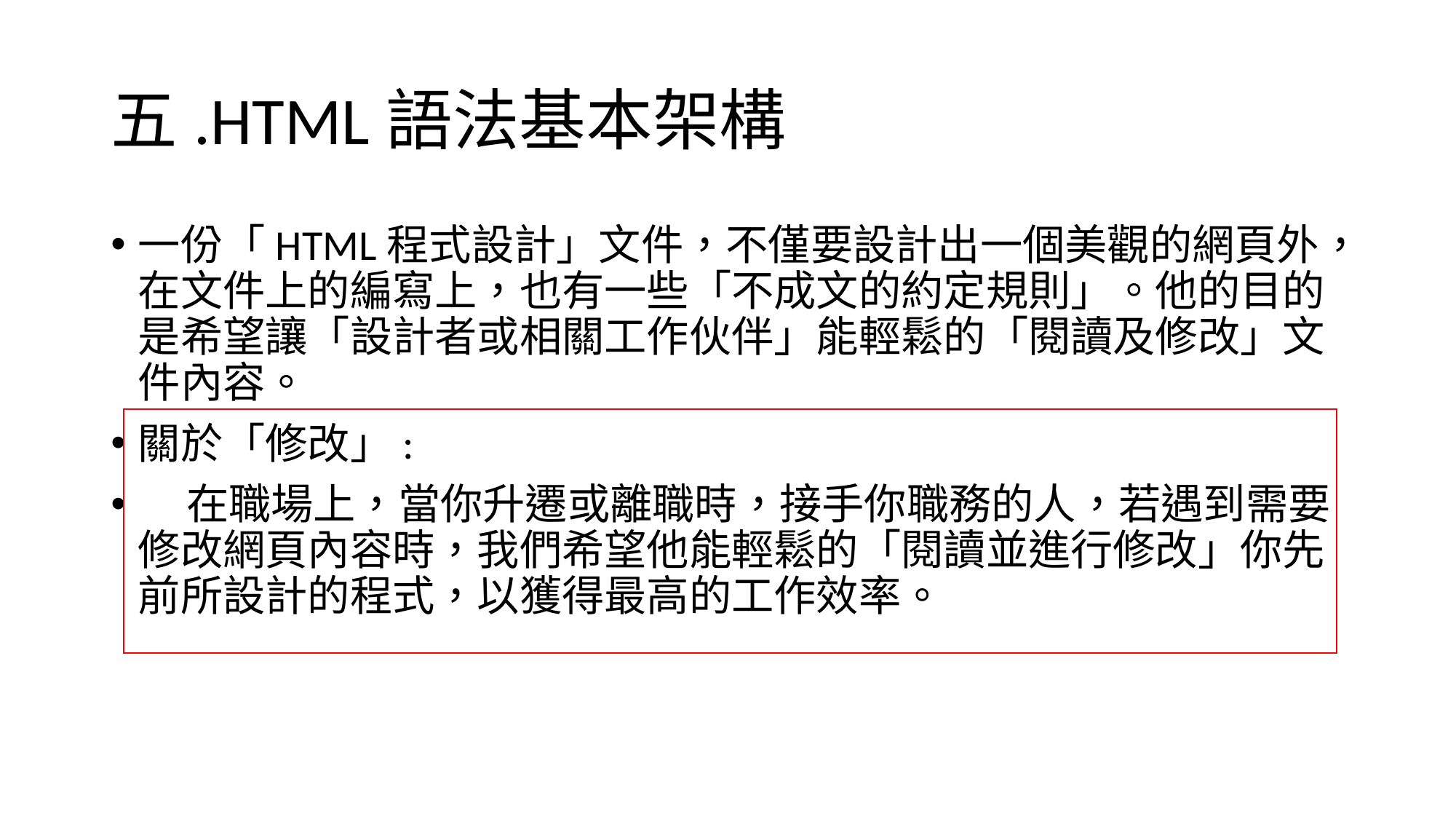

# 五.HTML語法基本架構
一份「HTML程式設計」文件，不僅要設計出一個美觀的網頁外，在文件上的編寫上，也有一些「不成文的約定規則」。他的目的是希望讓「設計者或相關工作伙伴」能輕鬆的「閱讀及修改」文件內容。
關於「修改」:
    在職場上，當你升遷或離職時，接手你職務的人，若遇到需要修改網頁內容時，我們希望他能輕鬆的「閱讀並進行修改」你先前所設計的程式，以獲得最高的工作效率。